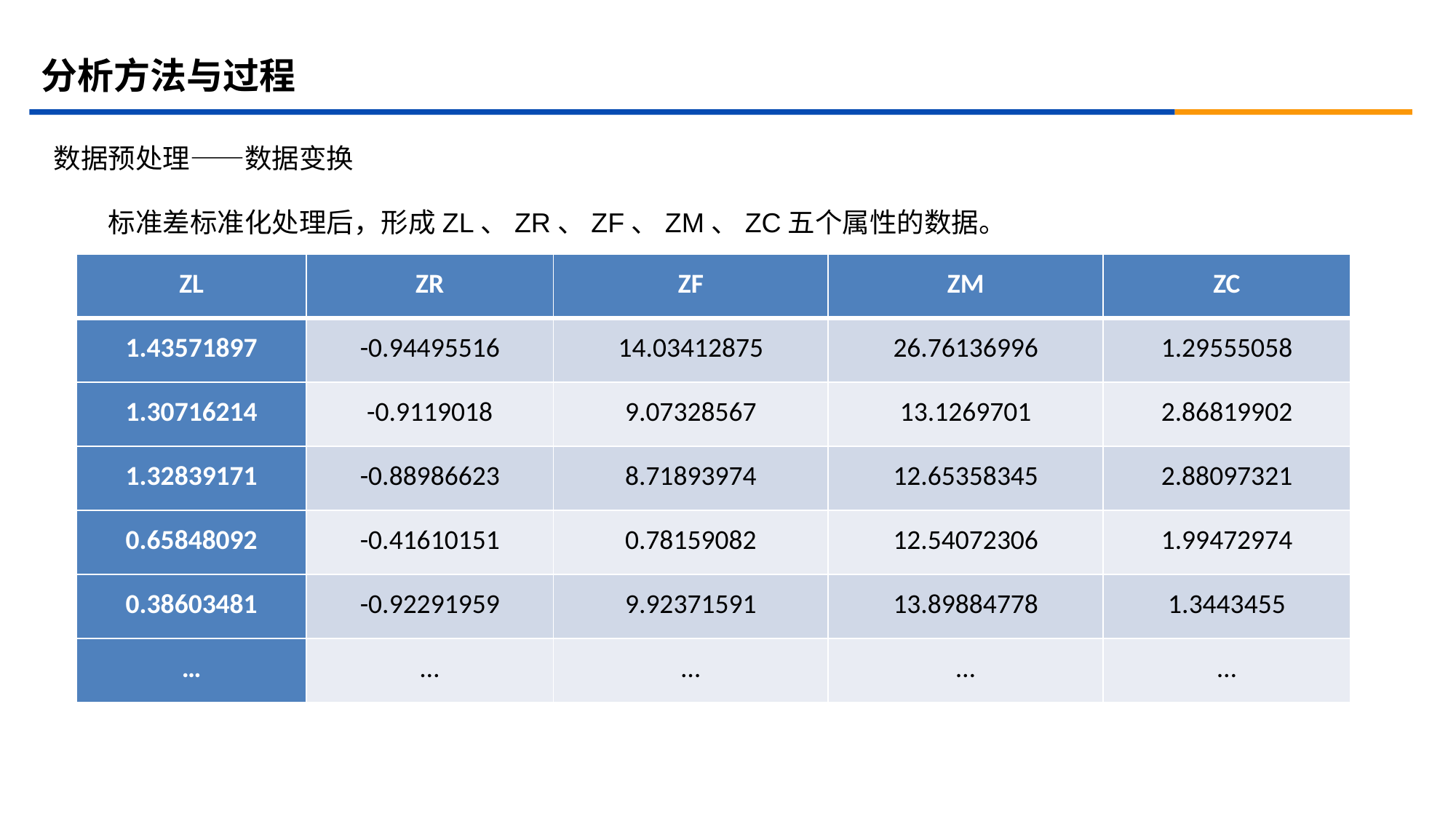

# 分析方法与过程
数据预处理——数据变换
标准差标准化处理后，形成ZL、ZR、ZF、ZM、ZC五个属性的数据。

| ZL | ZR | ZF | ZM | ZC |
| --- | --- | --- | --- | --- |
| 1.43571897 | -0.94495516 | 14.03412875 | 26.76136996 | 1.29555058 |
| 1.30716214 | -0.9119018 | 9.07328567 | 13.1269701 | 2.86819902 |
| 1.32839171 | -0.88986623 | 8.71893974 | 12.65358345 | 2.88097321 |
| 0.65848092 | -0.41610151 | 0.78159082 | 12.54072306 | 1.99472974 |
| 0.38603481 | -0.92291959 | 9.92371591 | 13.89884778 | 1.3443455 |
| … | … | … | … | … |